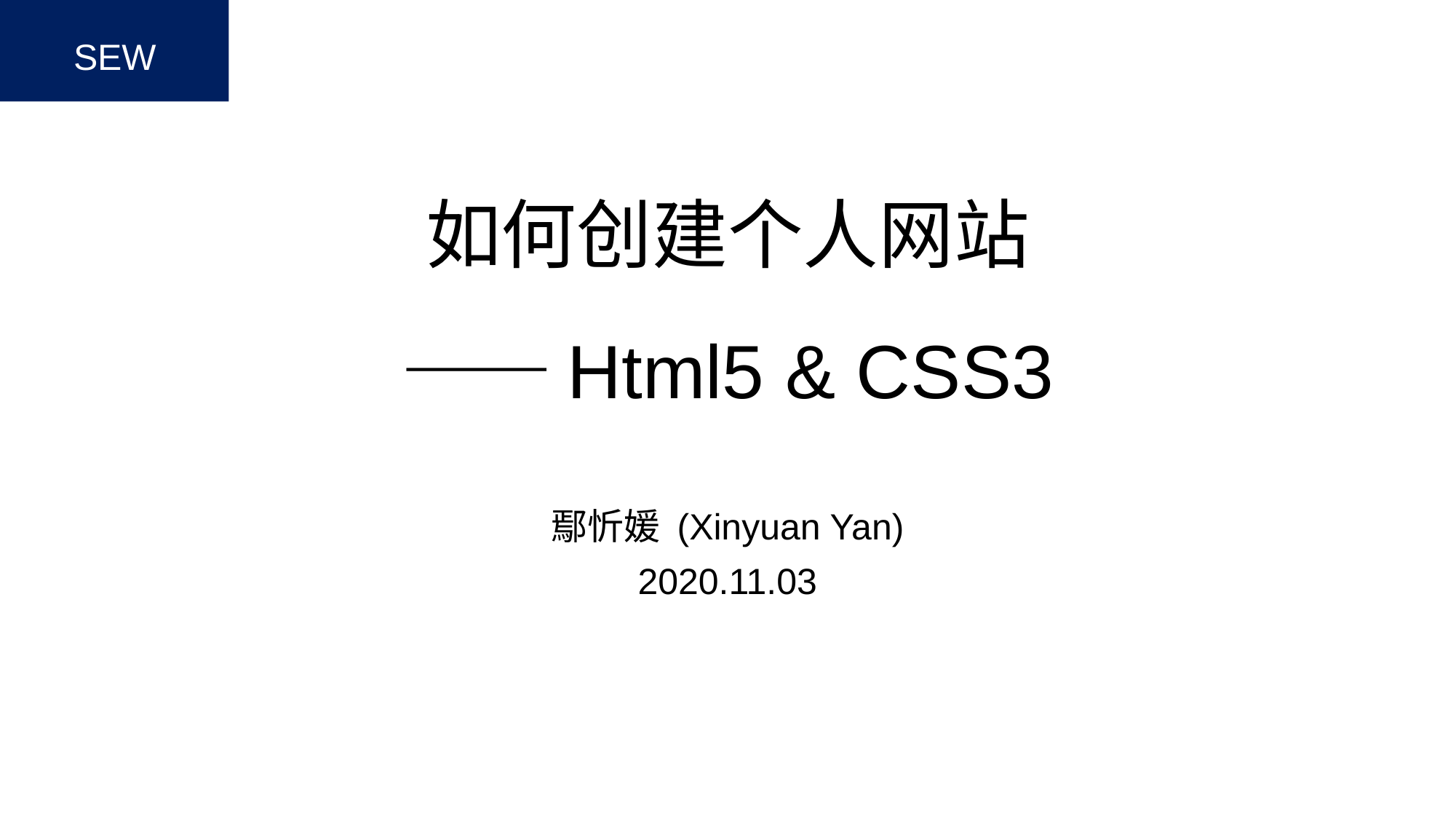

SEW
# 如何创建个人网站 ——Html5 & CSS3
鄢忻媛 (Xinyuan Yan)
2020.11.03